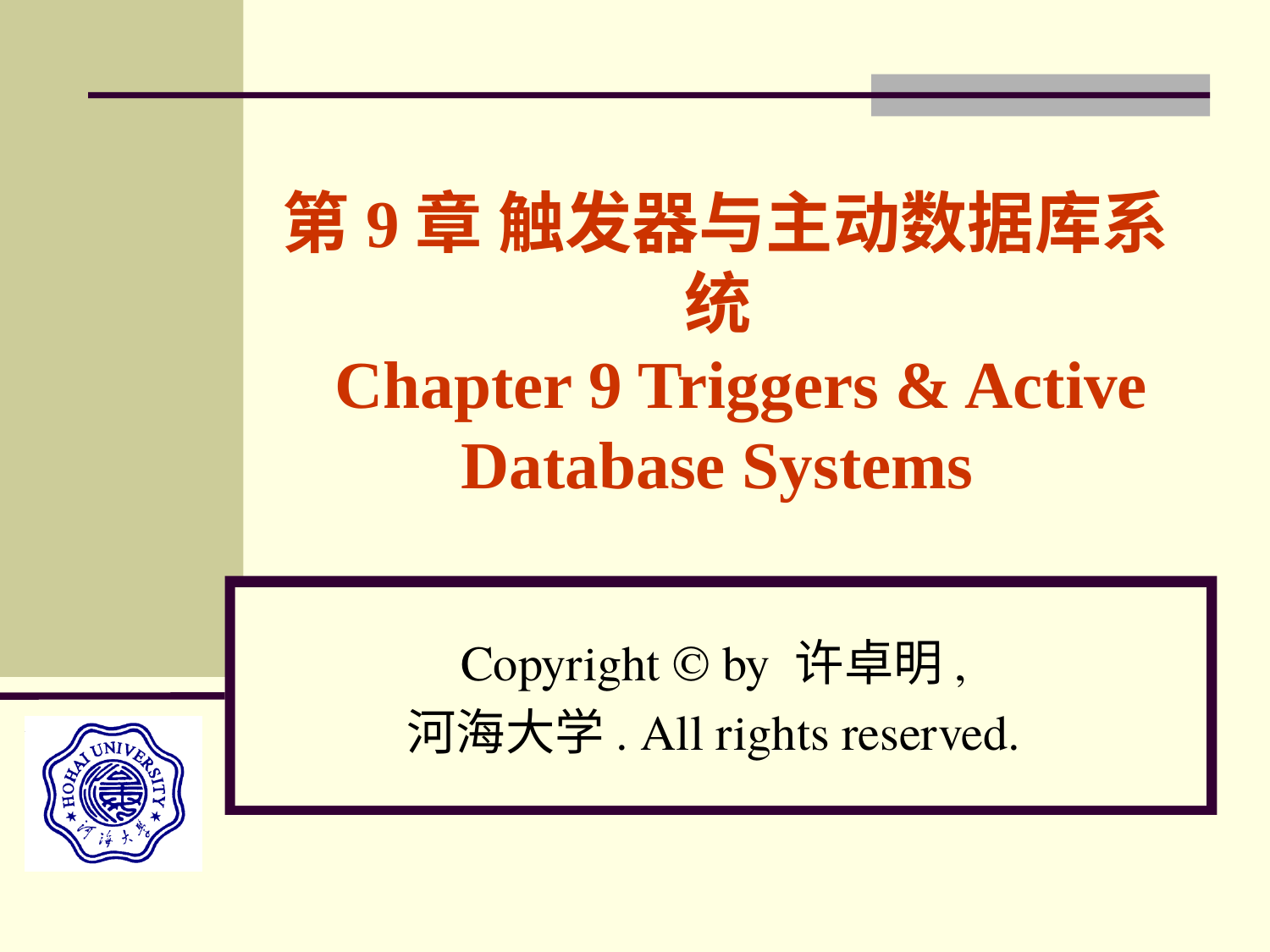

# 第9章 触发器与主动数据库系统 Chapter 9 Triggers & Active Database Systems
Copyright © by 许卓明,
河海大学. All rights reserved.